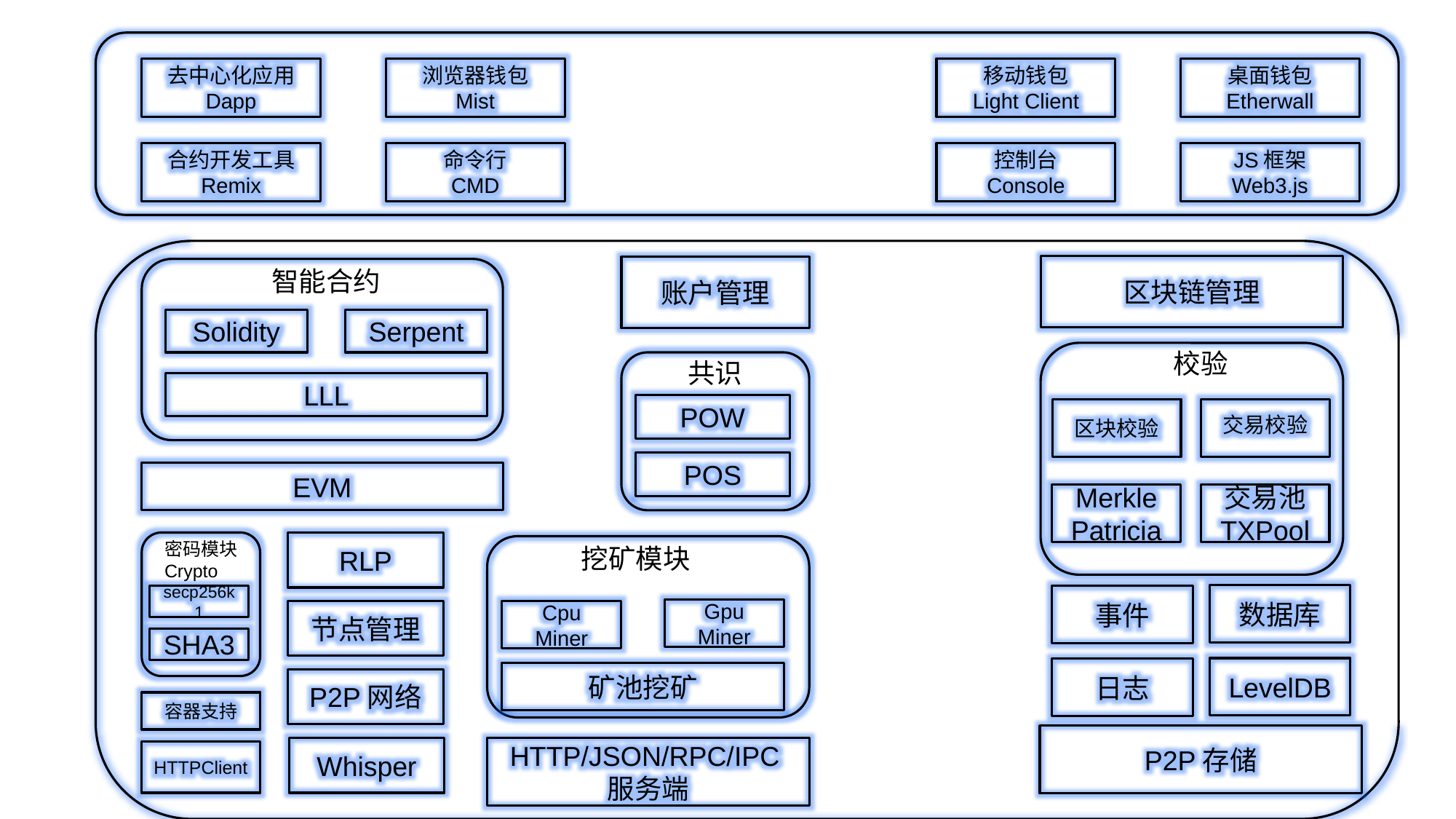

去中心化应用
Dapp
浏览器钱包
Mist
移动钱包
Light Client
桌面钱包
Etherwall
合约开发工具
Remix
命令行
CMD
控制台
Console
JS框架
Web3.js

区块链管理
账户管理

智能合约
Serpent
Solidity
校验

共识

LLL
POW
区块校验

交易校验

POS
EVM
Merkle Patricia
交易池
TXPool

密码模块
Crypto
RLP

挖矿模块
数据库
secp256k1
事件
Gpu Miner
节点管理
Cpu Miner
SHA3
LevelDB
日志
矿池挖矿
P2P网络
容器支持
P2P存储
Whisper
HTTP/JSON/RPC/IPC服务端
HTTPClient